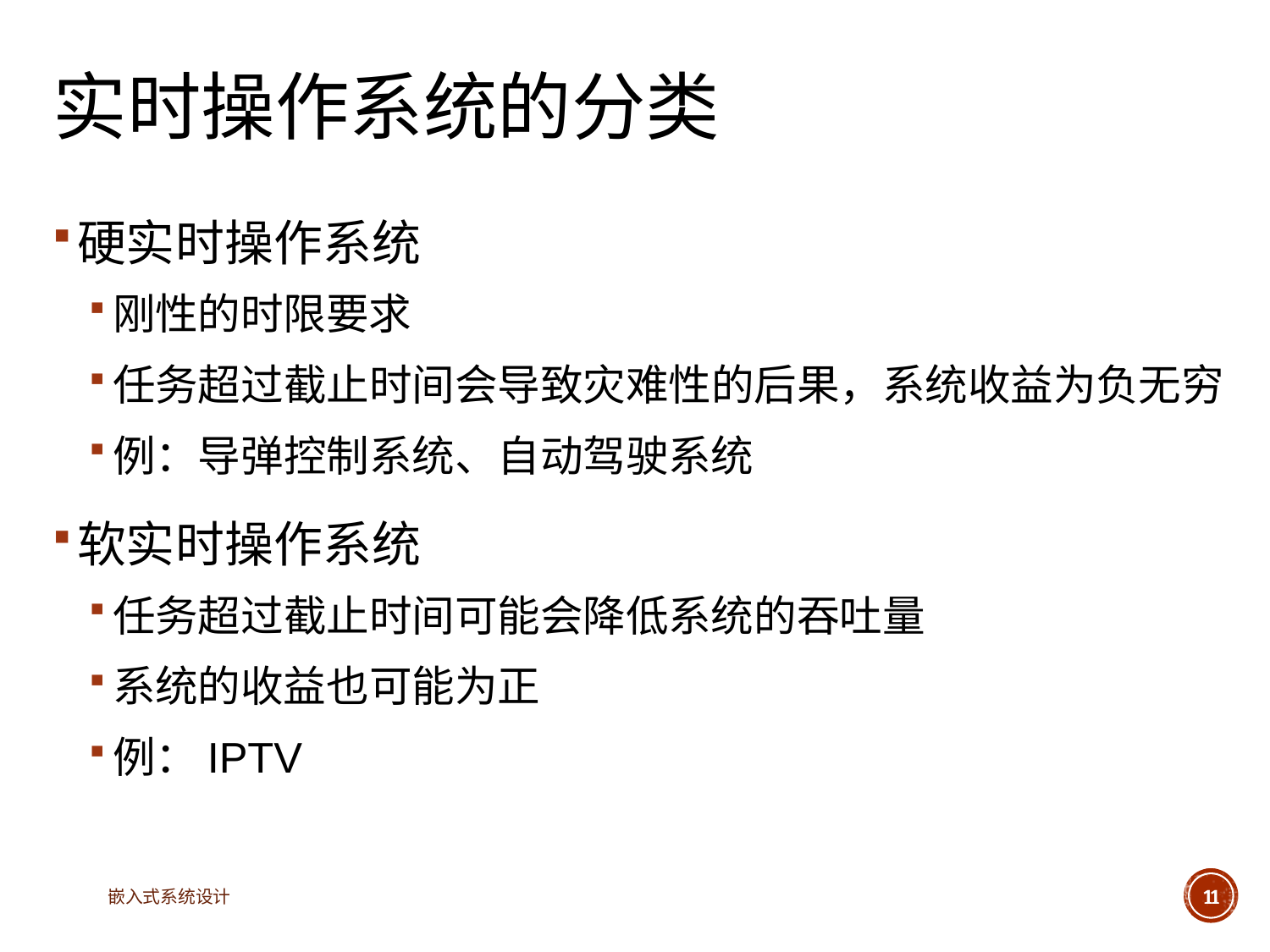

# 实时操作系统的分类
硬实时操作系统
刚性的时限要求
任务超过截止时间会导致灾难性的后果，系统收益为负无穷
例：导弹控制系统、自动驾驶系统
软实时操作系统
任务超过截止时间可能会降低系统的吞吐量
系统的收益也可能为正
例：IPTV
嵌入式系统设计
11